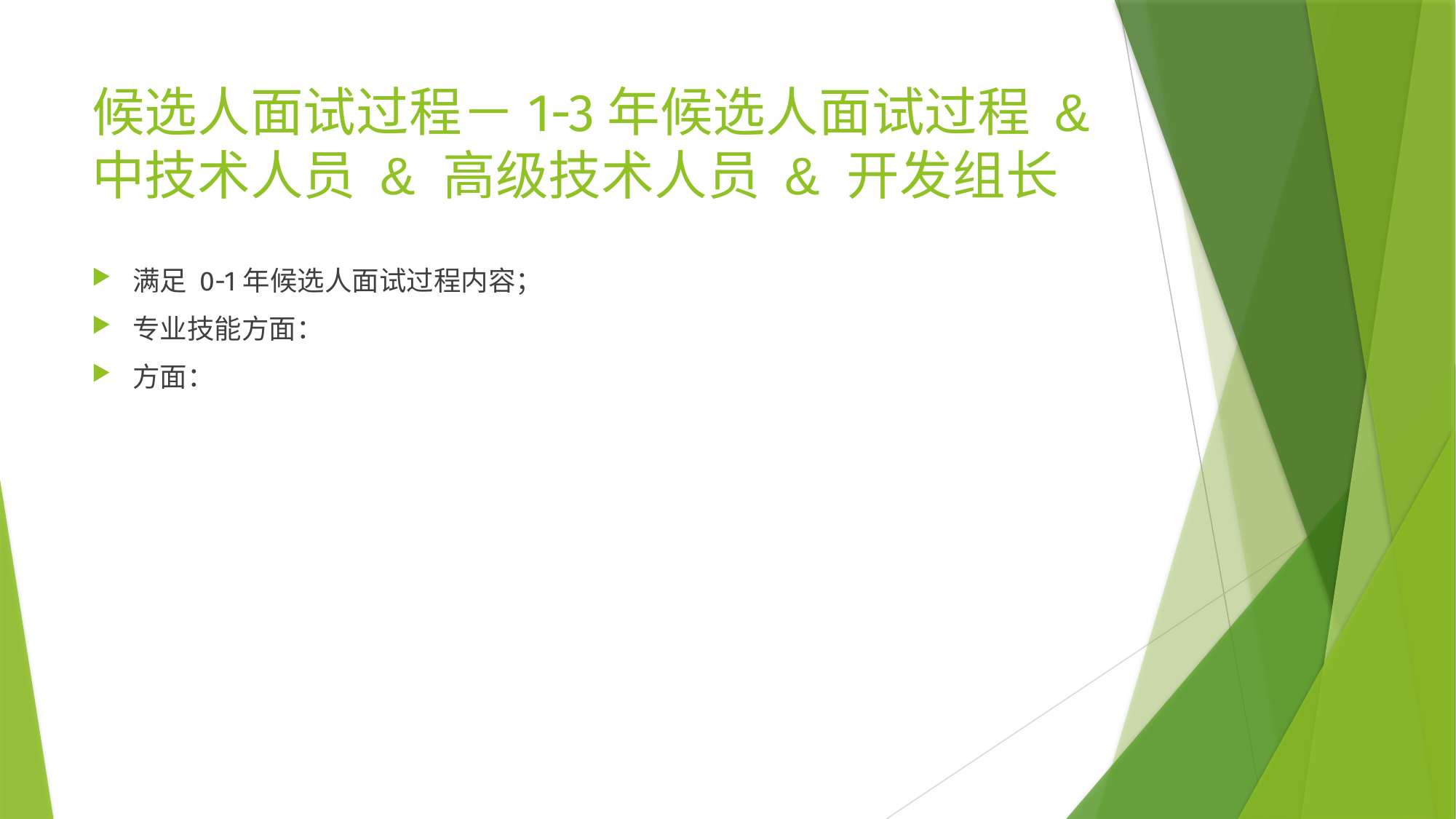

# 候选人面试过程－1-3年候选人面试过程 & 中技术人员 & 高级技术人员 & 开发组长
满足 0-1年候选人面试过程内容；
专业技能方面：
方面：